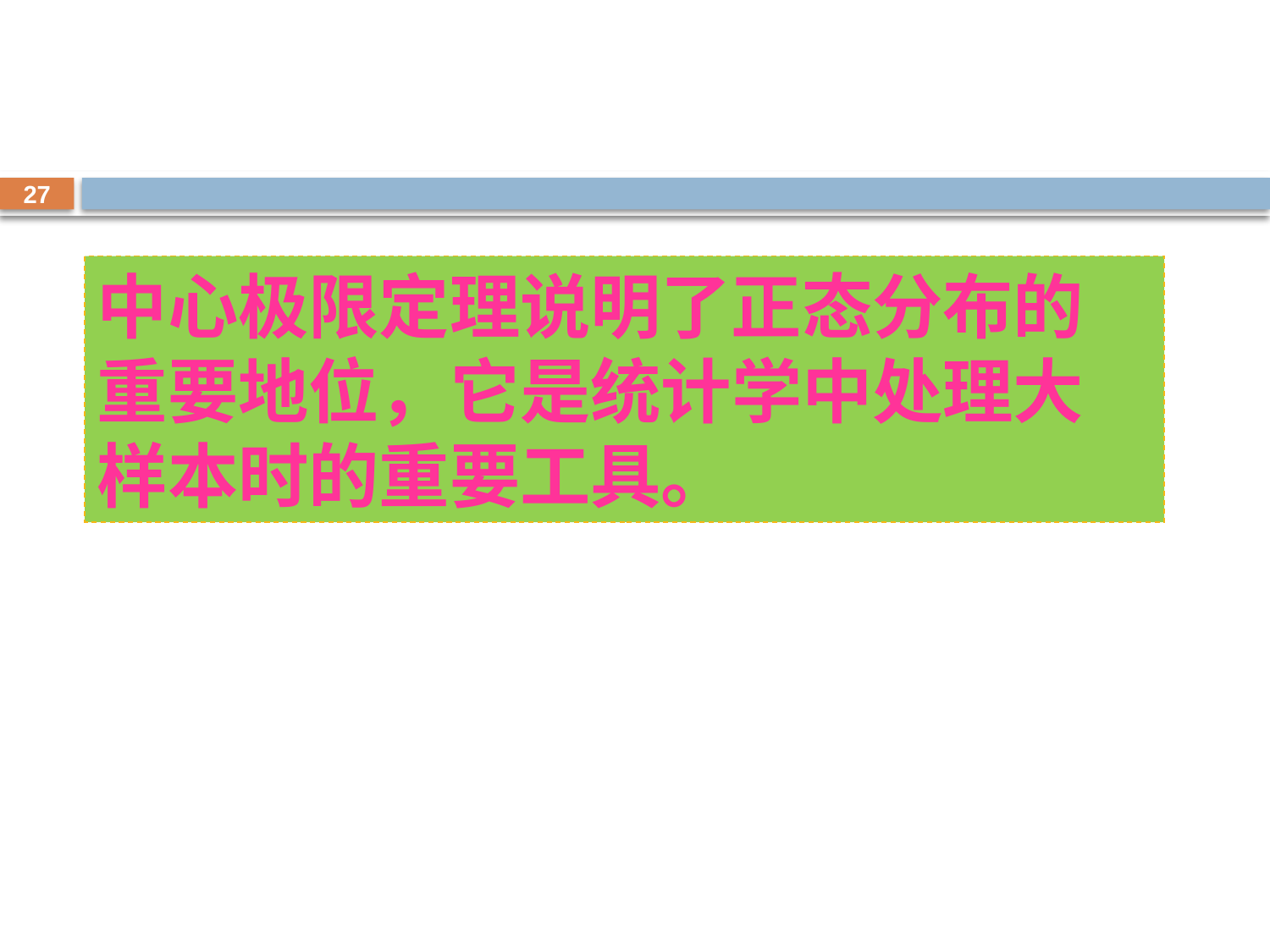

#
27
中心极限定理说明了正态分布的重要地位，它是统计学中处理大样本时的重要工具。